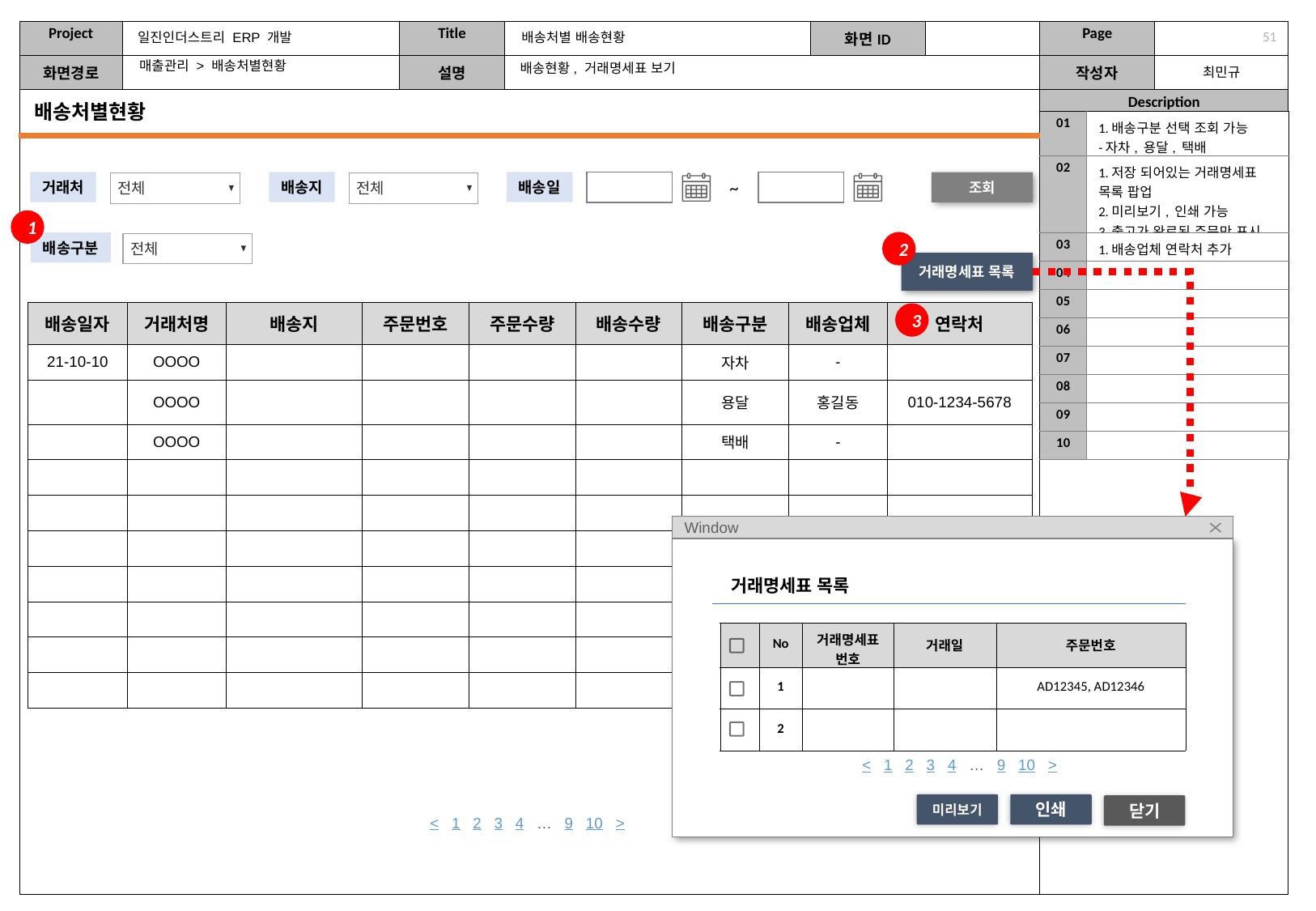

일진인더스트리 ERP 개발

배송처별 배송현황
51
매출관리 > 배송처별현황

배송현황, 거래명세표 보기
배송처별현황
| 01 | 1.배송구분 선택 조회 가능 -자차, 용달, 택배 |
| --- | --- |
| 02 | 1.저장 되어있는 거래명세표 목록 팝업 2.미리보기, 인쇄 가능 3.출고가 완료된 주문만 표시 |
| 03 | 1.배송업체 연락처 추가 |
| 04 |  |
| 05 |  |
| 06 |  |
| 07 |  |
| 08 |  |
| 09 |  |
| 10 |  |
~
거래처
배송지
배송일

조회
전체

전체

1
2
배송구분
전체

거래명세표 목록
| 배송일자 | 거래처명 | 배송지 | 주문번호 | 주문수량 | 배송수량 | 배송구분 | 배송업체 | 연락처 |
| --- | --- | --- | --- | --- | --- | --- | --- | --- |
| 21-10-10 | OOOO |  |  |  |  | 자차 | - |  |
|  | OOOO |  |  |  |  | 용달 | 홍길동 | 010-1234-5678 |
|  | OOOO |  |  |  |  | 택배 | - |  |
|  |  |  |  |  |  |  |  |  |
|  |  |  |  |  |  |  |  |  |
|  |  |  |  |  |  |  |  |  |
|  |  |  |  |  |  |  |  |  |
|  |  |  |  |  |  |  |  |  |
|  |  |  |  |  |  |  |  |  |
|  |  |  |  |  |  |  |  |  |
3
Window

거래명세표 목록
|  | No | 거래명세표 번호 | 거래일 | 주문번호 |
| --- | --- | --- | --- | --- |
|  | 1 |  |  | AD12345, AD12346 |
|  | 2 |  |  |  |

<   1   2   3   4   …   9   10   >
미리보기
인쇄
닫기
<   1   2   3   4   …   9   10   >